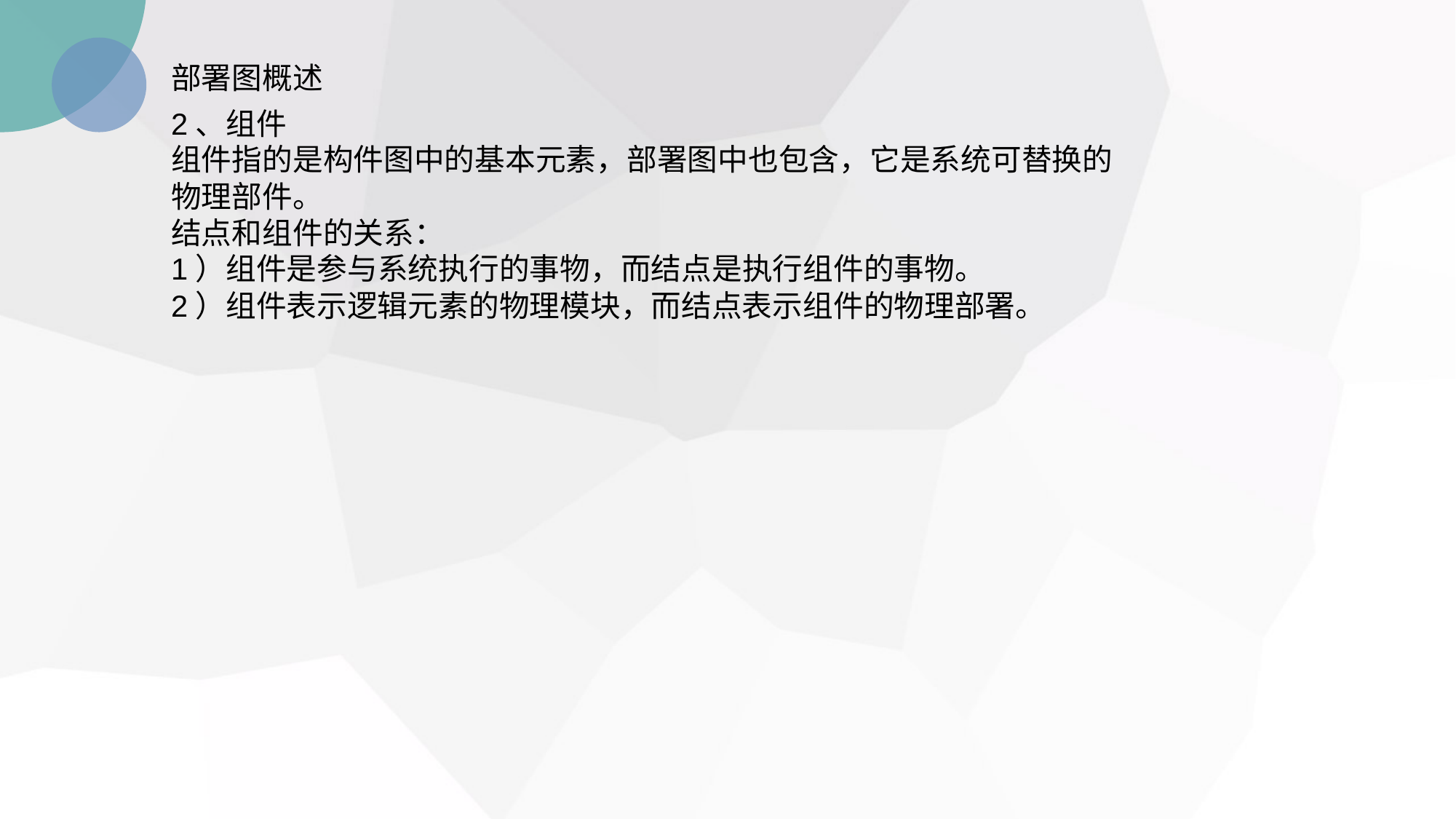

部署图概述

2、组件
组件指的是构件图中的基本元素，部署图中也包含，它是系统可替换的物理部件。
结点和组件的关系：
1）组件是参与系统执行的事物，而结点是执行组件的事物。
2）组件表示逻辑元素的物理模块，而结点表示组件的物理部署。